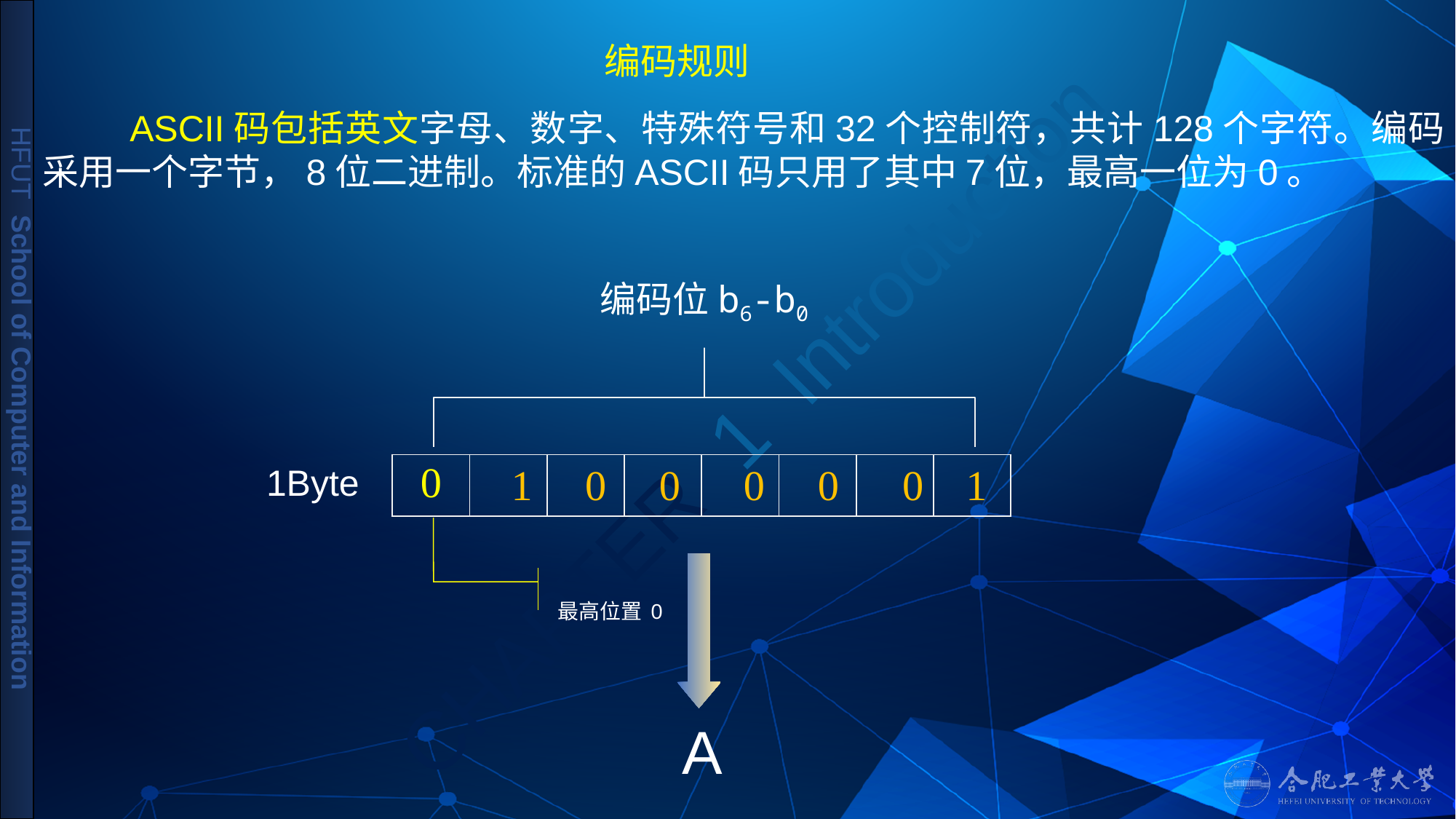

# 编码规则
        ASCII码包括英文字母、数字、特殊符号和32个控制符，共计128个字符。编码采用一个字节，8位二进制。标准的ASCII码只用了其中7位，最高一位为0。

编码位b6-b0
 1     0     0      0     0      0    1
| 0 |  |  |  |  |  |  |  |
| --- | --- | --- | --- | --- | --- | --- | --- |
1Byte

最高位置0
A